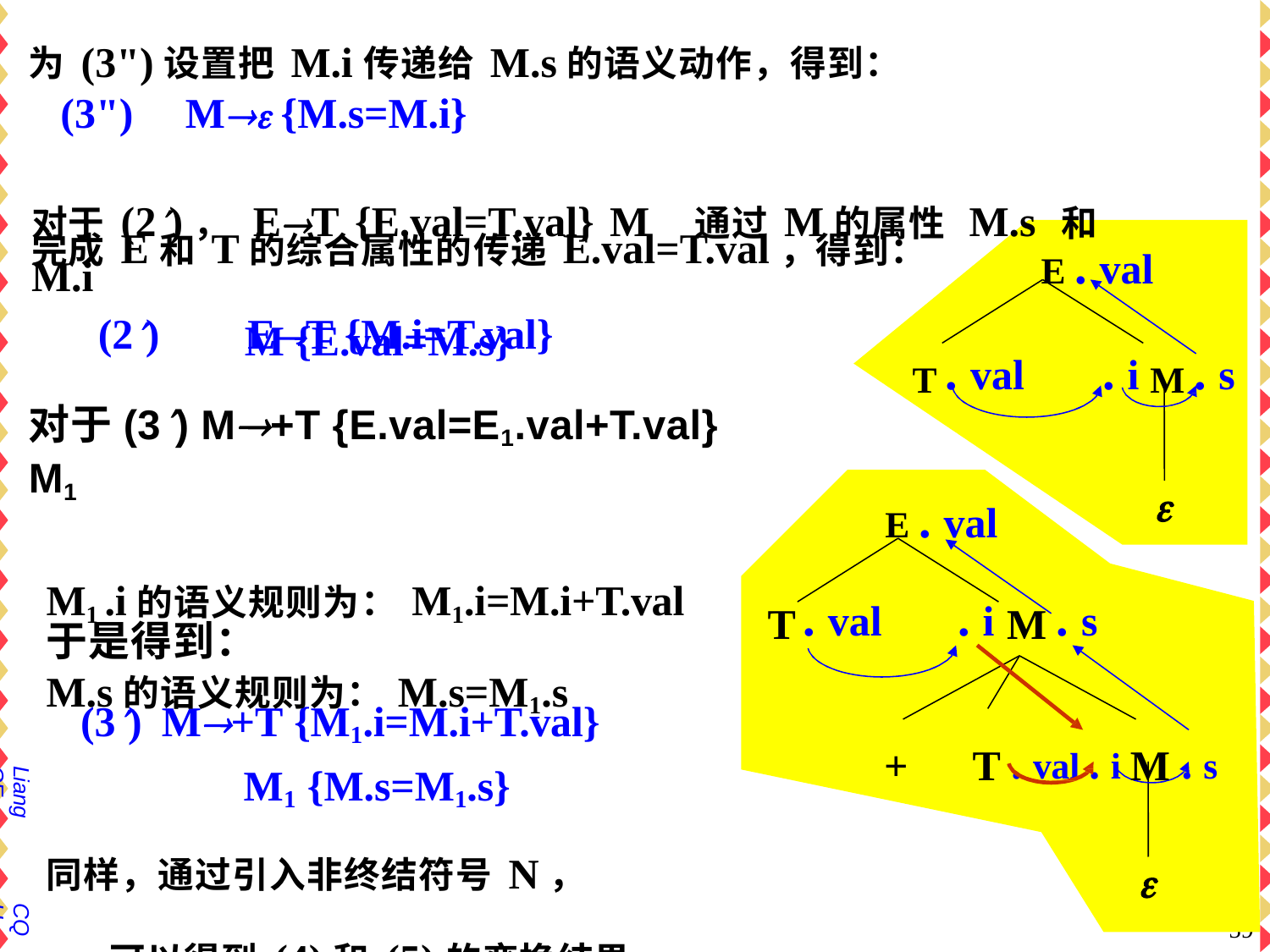

# 为(3")设置把M.i传递给M.s的语义动作，得到：
(3")	M→ε {M.s=M.i}
对于(2′)， E→T {E.val=T.val} M	通过M的属性 M.s 和 M.i
完成E和T的综合属性的传递E.val=T.val，得到：
(2′)	E→T {M.i=T.val}
E . val

M {E.val=M.s}
对于(3′) M→+T {E.val=E1.val+T.val} M1
M1 .i的语义规则为：M1.i=M.i+T.val  M.s的语义规则为：M.s=M1.s
T . val
. i M . s

E . val
ε

. val
. i	. s
T
M
于是得到：
(3′)	M→+T {M1.i=M.i+T.val}
M1 {M.s=M1.s}
同样，通过引入非终结符号N，  可以得到(4)和(5)的变换结果

+	T . val . i M . s

Liang GE
ε
CQU
59